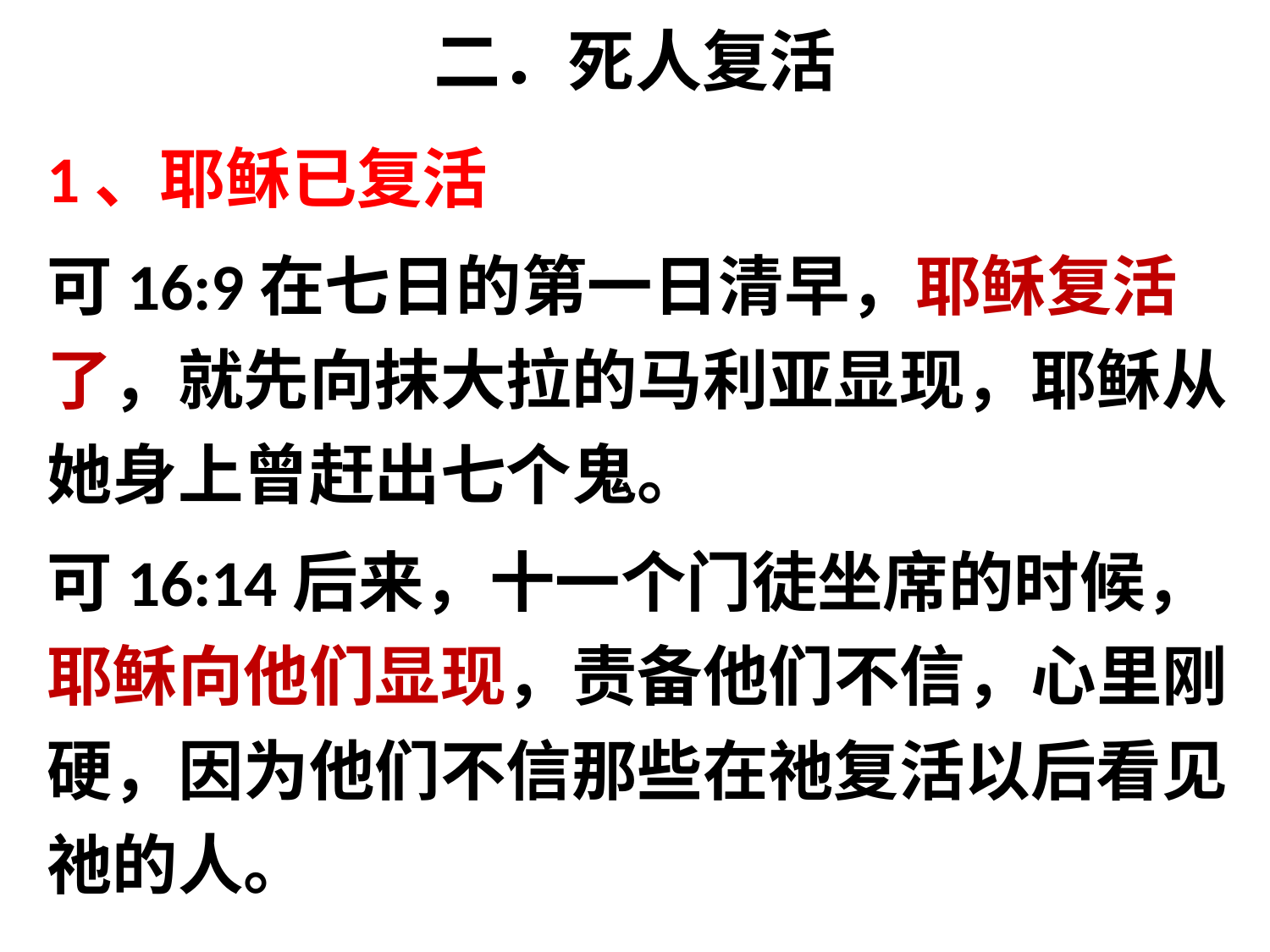

# 二．死人复活
1、耶稣已复活
可16:9在七日的第一日清早，耶稣复活了，就先向抹大拉的马利亚显现，耶稣从她身上曾赶出七个鬼。
可16:14后来，十一个门徒坐席的时候，耶稣向他们显现，责备他们不信，心里刚硬，因为他们不信那些在祂复活以后看见祂的人。